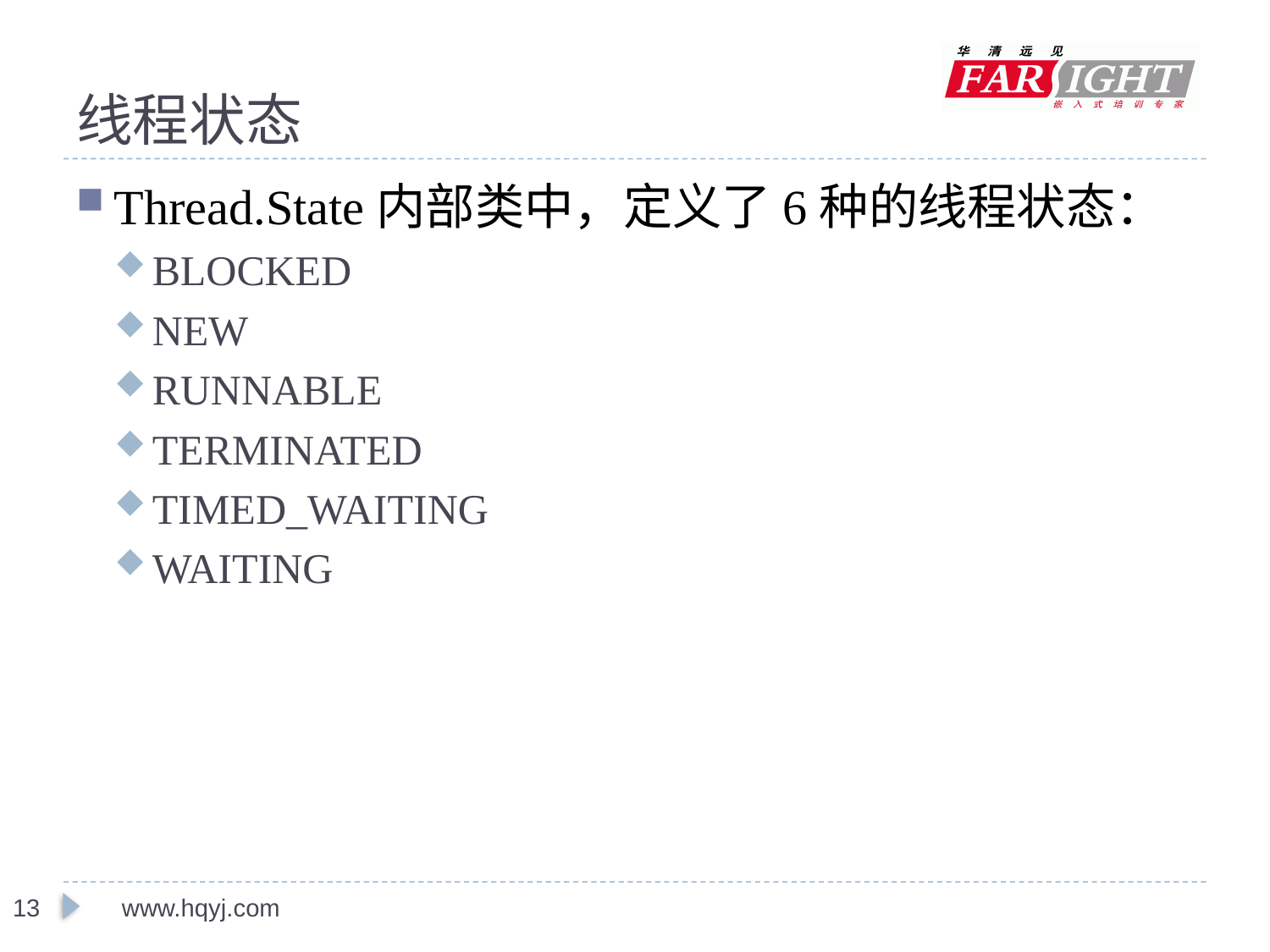

# 线程状态
Thread.State内部类中，定义了6种的线程状态：
BLOCKED
NEW
RUNNABLE
TERMINATED
TIMED_WAITING
WAITING
www.hqyj.com
13